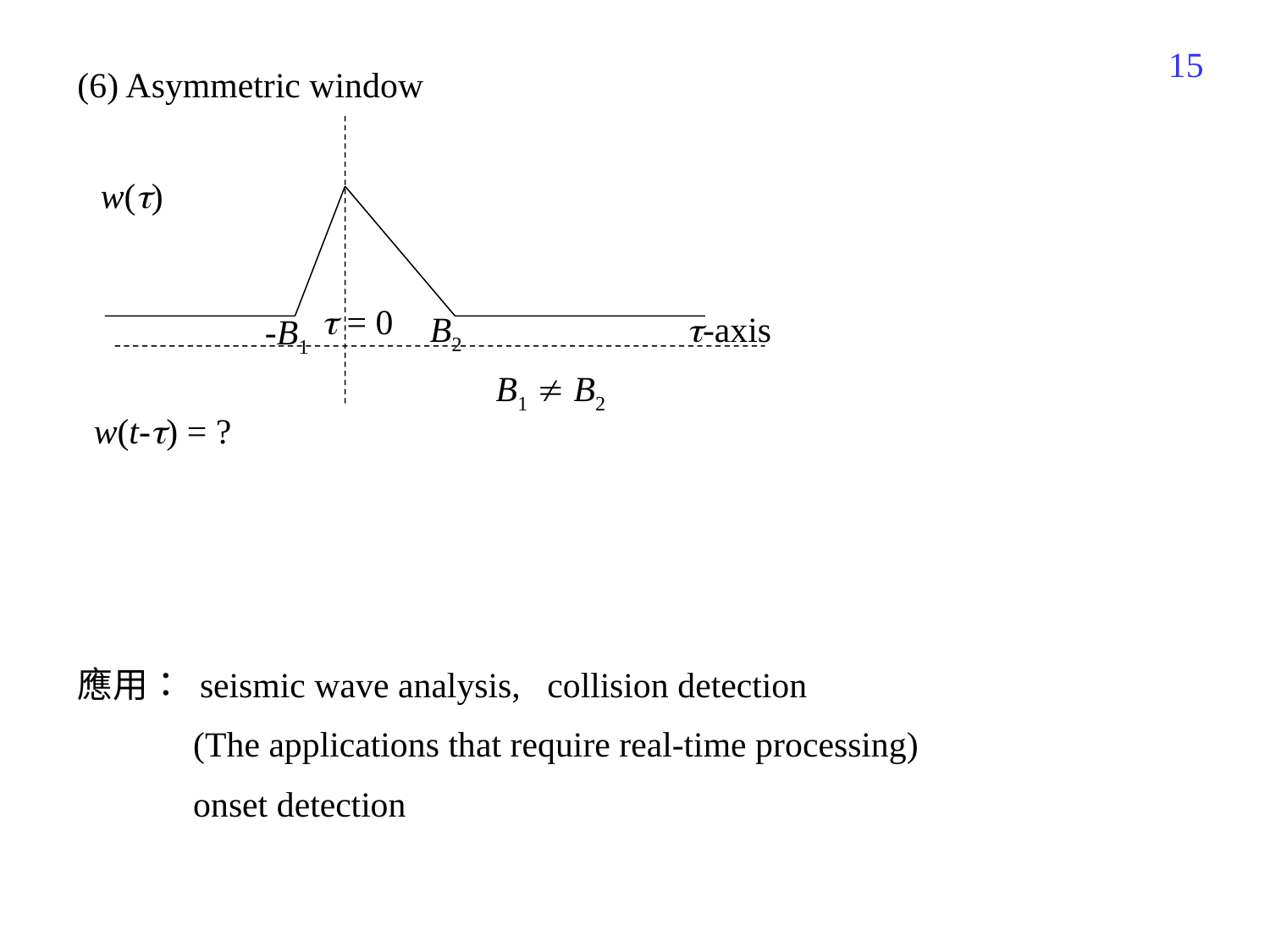

15
(6) Asymmetric window

w(τ)

τ = 0
B2
τ-axis
-B1

B1 ≠ B2
w(t-τ) = ?
應用： seismic wave analysis,   collision detection
             (The applications that require real-time processing)
             onset detection